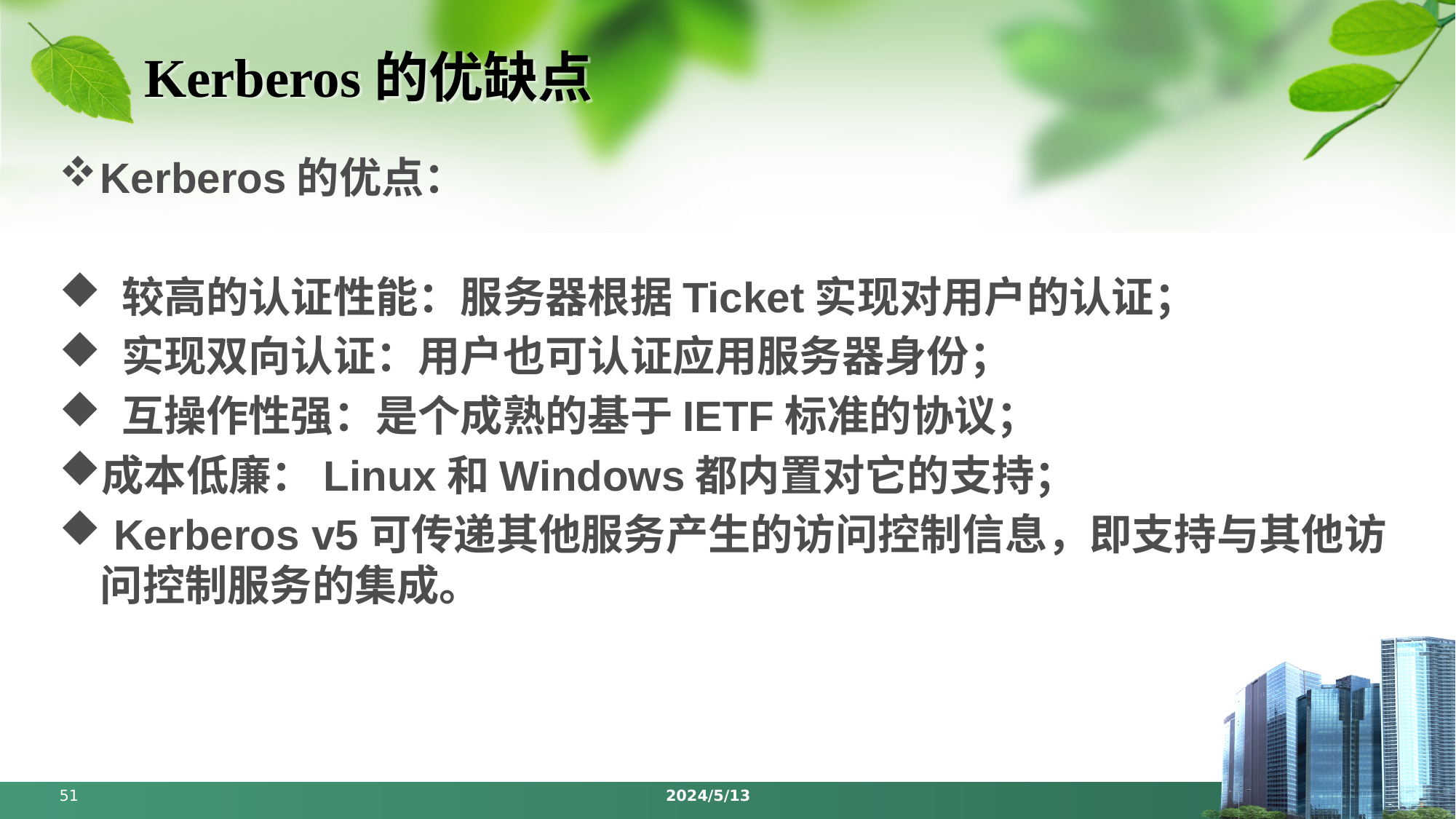

# Kerberos的优缺点
Kerberos的优点：

 较高的认证性能：服务器根据Ticket实现对用户的认证；
 实现双向认证：用户也可认证应用服务器身份；
 互操作性强：是个成熟的基于IETF标准的协议；
成本低廉：Linux和Windows都内置对它的支持；
 Kerberos v5可传递其他服务产生的访问控制信息，即支持与其他访问控制服务的集成。
51
2024/5/13